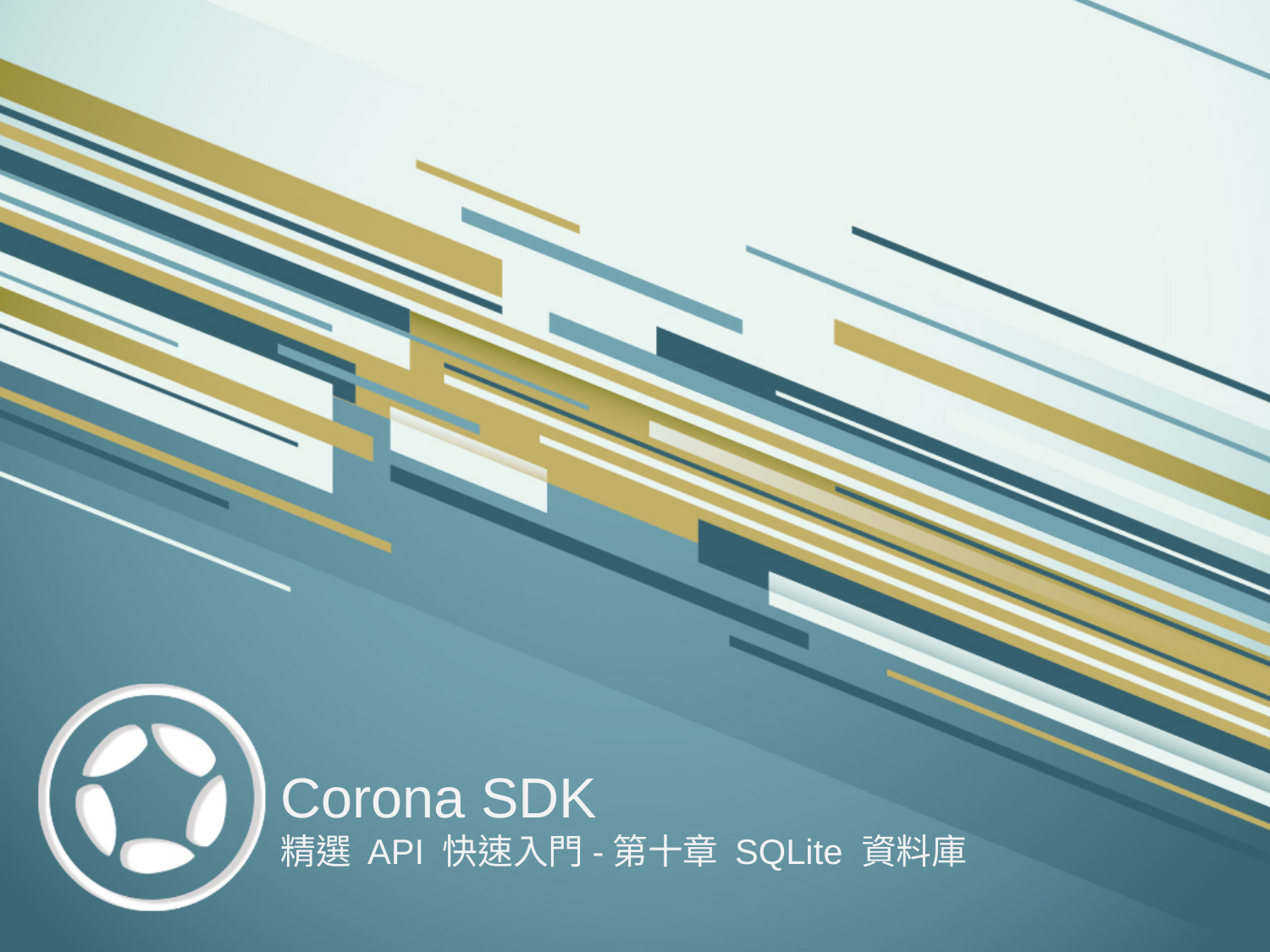

# Corona SDK 精選 API 快速入門-第十章 SQLite 資料庫